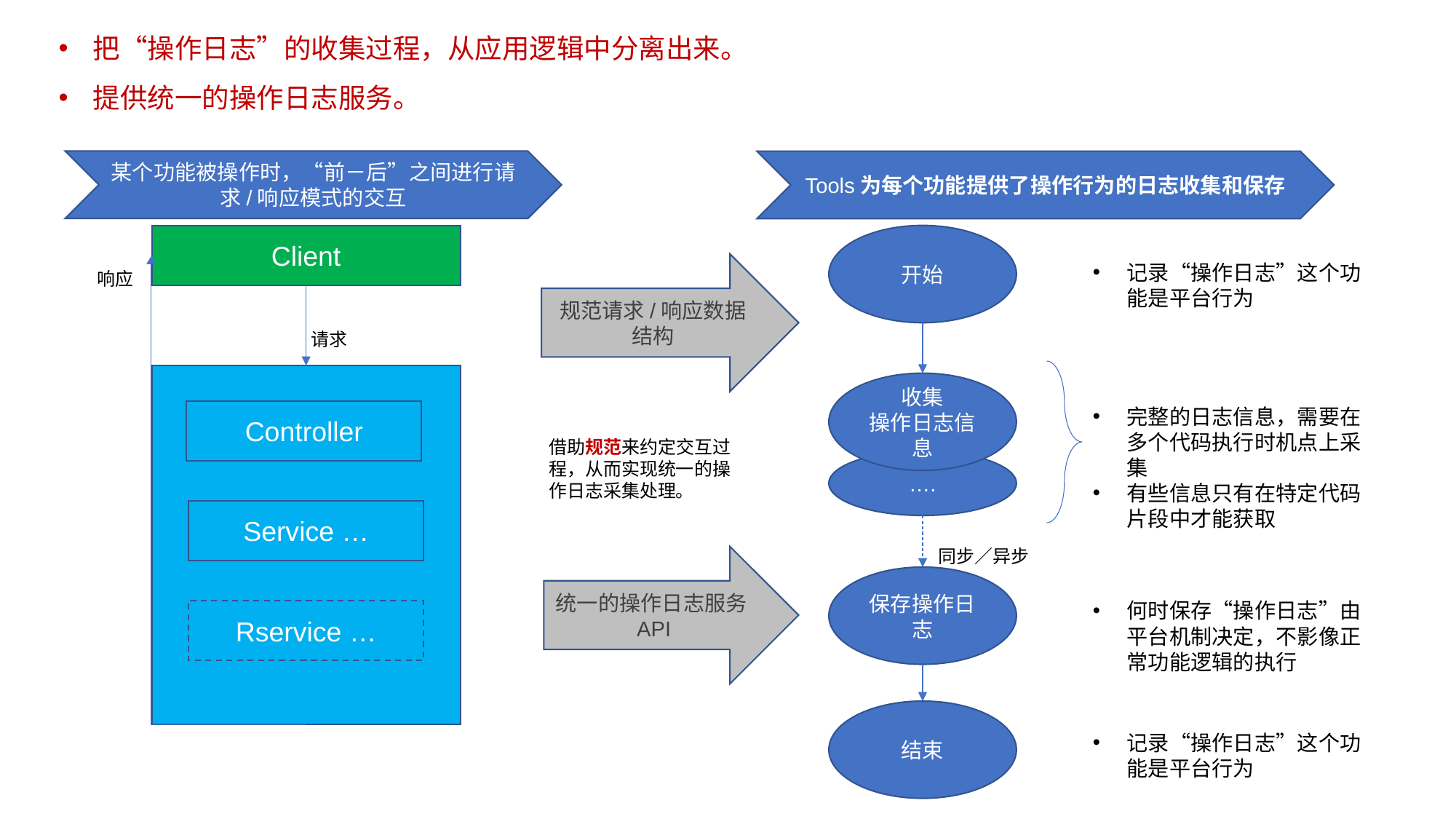

把“操作日志”的收集过程，从应用逻辑中分离出来。
提供统一的操作日志服务。
某个功能被操作时，“前－后”之间进行请求/响应模式的交互
Tools为每个功能提供了操作行为的日志收集和保存
Client
开始
规范请求/响应数据结构
记录“操作日志”这个功能是平台行为
响应
请求

收集
操作日志信息
完整的日志信息，需要在多个代码执行时机点上采集
有些信息只有在特定代码片段中才能获取
Controller
借助规范来约定交互过程，从而实现统一的操作日志采集处理。
….
Service …
同步／异步
统一的操作日志服务API
保存操作日志
何时保存“操作日志”由平台机制决定，不影像正常功能逻辑的执行
Rservice …
结束
记录“操作日志”这个功能是平台行为